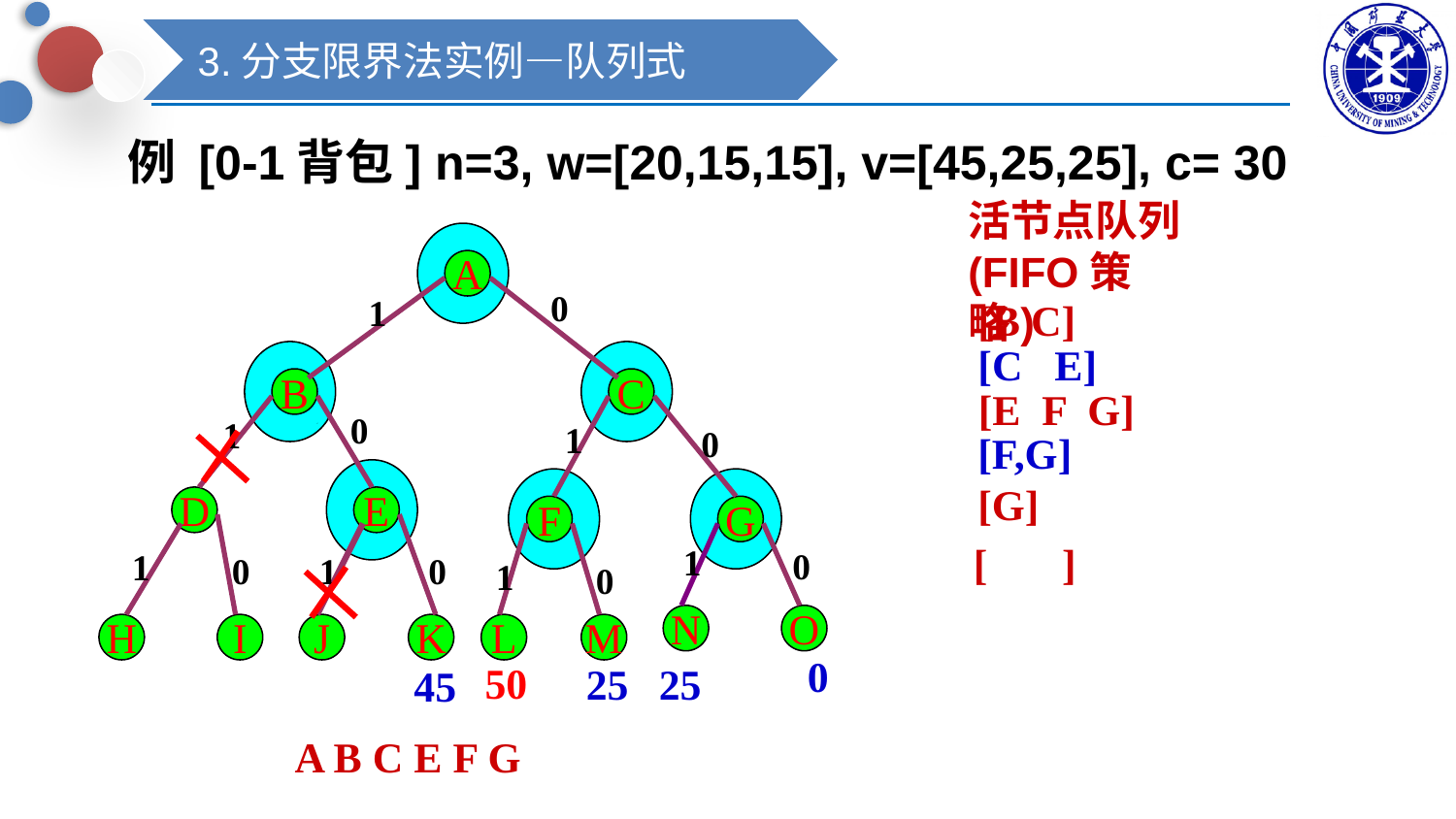

3.分支限界法实例—队列式
例 [0-1背包] n=3, w=[20,15,15], v=[45,25,25], c= 30
活节点队列(FIFO策略)

A

0
1
[B C]
[C   E]

B
C
[E  F  G]

0
1
1
0
[F,G]

[G]
D
E
F
G

[       ]
1
0
1
0
1
0
1
0
N
O
H
I
J
K
L
M
0
50
25
25
45
A B C E F G